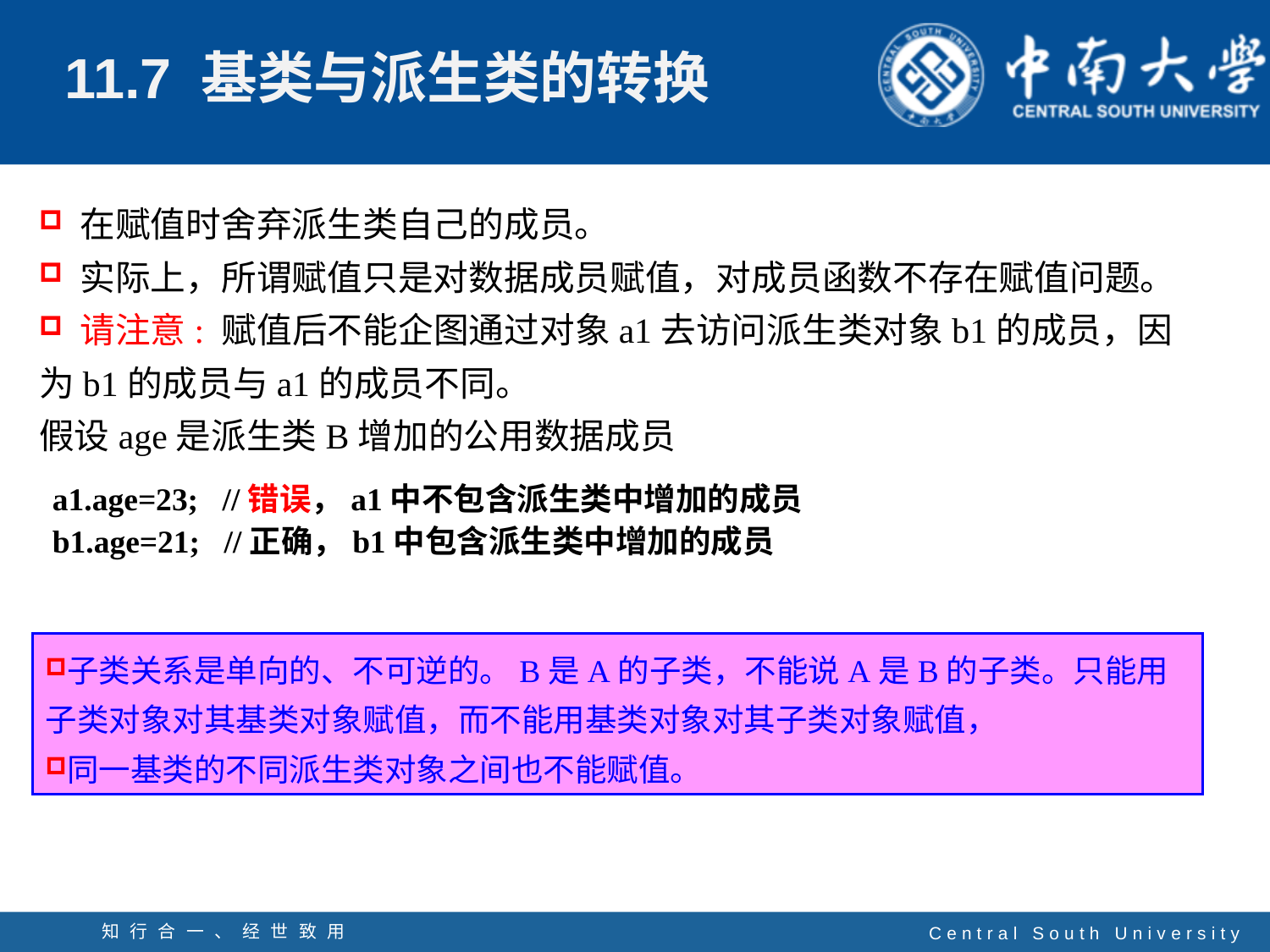

在赋值时舍弃派生类自己的成员。
 实际上，所谓赋值只是对数据成员赋值，对成员函数不存在赋值问题。
 请注意: 赋值后不能企图通过对象a1去访问派生类对象b1的成员，因为b1的成员与a1的成员不同。
假设age是派生类B增加的公用数据成员
a1.age=23;   //错误，a1中不包含派生类中增加的成员
b1.age=21;   //正确，b1中包含派生类中增加的成员
子类关系是单向的、不可逆的。B是A的子类，不能说A是B的子类。只能用子类对象对其基类对象赋值，而不能用基类对象对其子类对象赋值，
同一基类的不同派生类对象之间也不能赋值。

知行合一、经世致用
自强不息 厚德载物
Central South University